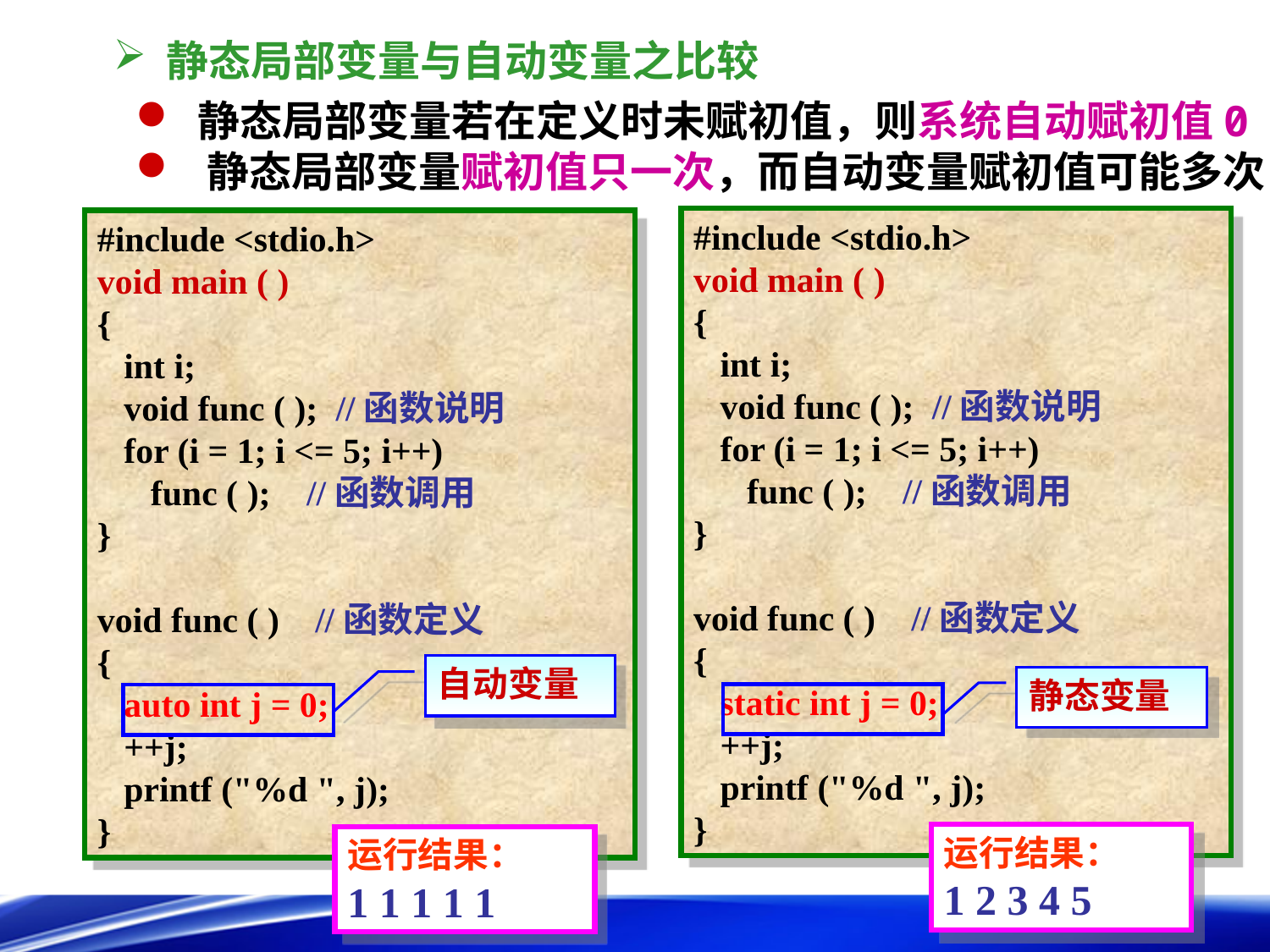

静态局部变量与自动变量之比较
 静态局部变量若在定义时未赋初值，则系统自动赋初值0
  静态局部变量赋初值只一次，而自动变量赋初值可能多次
#include <stdio.h>
void main ( )
{
   int i;
   void func ( );  //函数说明
   for (i = 1; i <= 5; i++)
      func ( );    //函数调用
}

void func ( )    //函数定义
{
   static int j = 0;
   ++j;
   printf ("%d ", j);
}
#include <stdio.h>
void main ( )
{
   int i;
   void func ( );  //函数说明
   for (i = 1; i <= 5; i++)
      func ( );    //函数调用
}

void func ( )    //函数定义
{
   auto int j = 0;
   ++j;
   printf ("%d ", j);
}
自动变量
静态变量

运行结果：
1 2 3 4 5
运行结果：
1 1 1 1 1